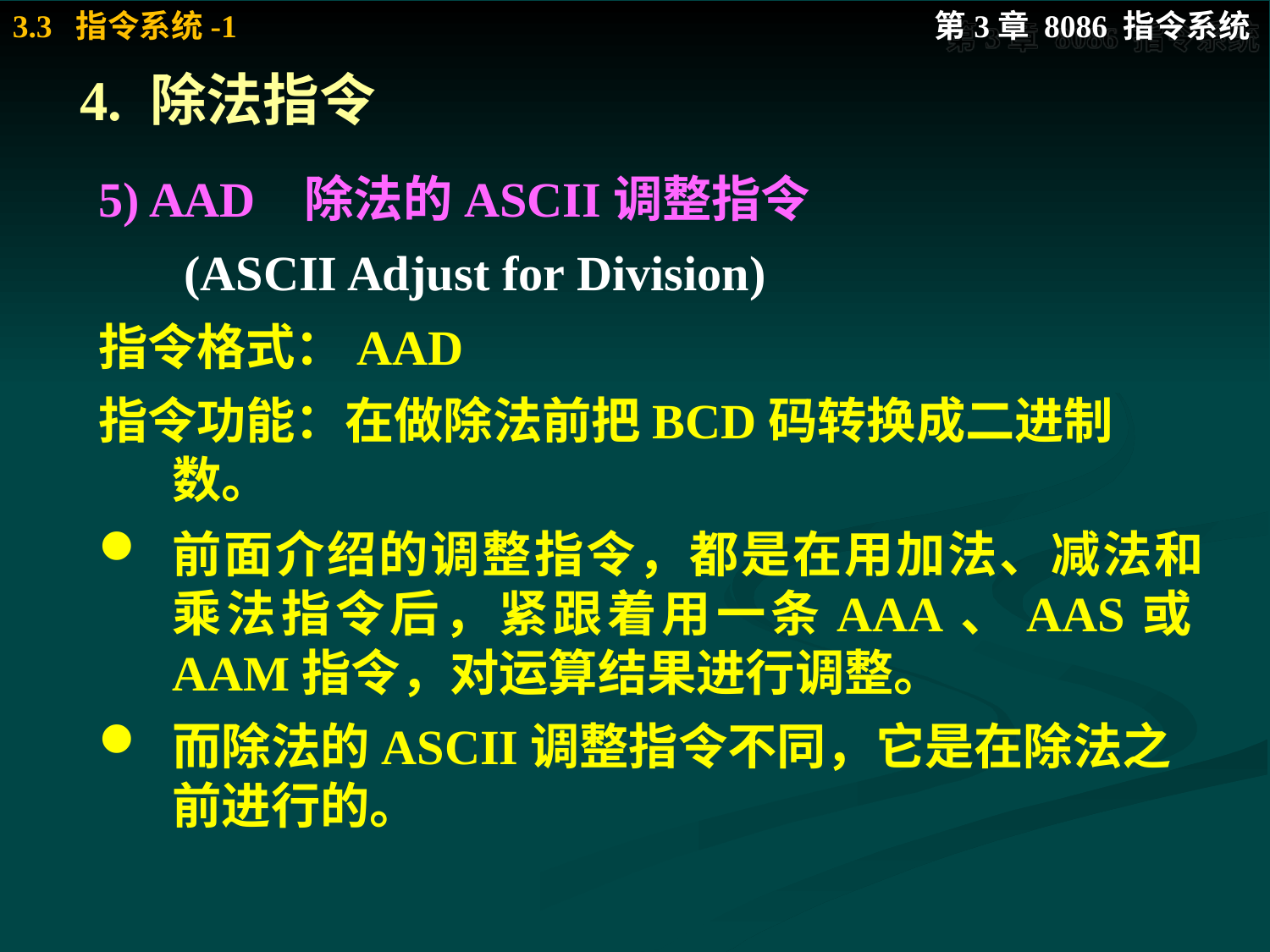

# 4. 除法指令
5) AAD   除法的ASCII调整指令
       (ASCII Adjust for Division)
指令格式：AAD
指令功能：在做除法前把BCD码转换成二进制数。
前面介绍的调整指令，都是在用加法、减法和乘法指令后，紧跟着用一条AAA、AAS或AAM指令，对运算结果进行调整。
而除法的ASCII调整指令不同，它是在除法之前进行的。